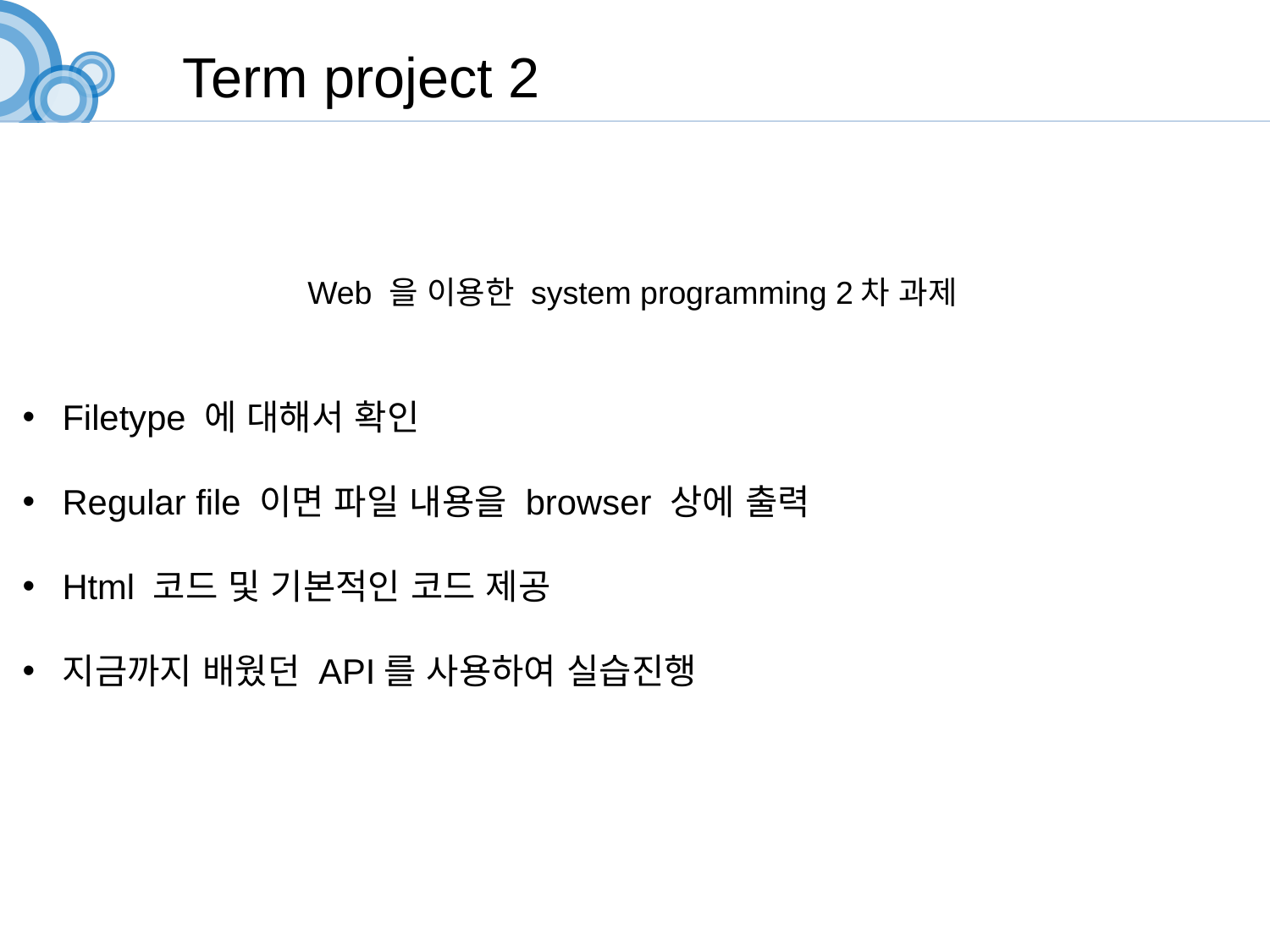

Term project 2
Web 을 이용한 system programming 2차 과제

Filetype 에 대해서 확인

Regular file 이면 파일 내용을 browser 상에 출력

Html 코드 및 기본적인 코드 제공

지금까지 배웠던 API를 사용하여 실습진행